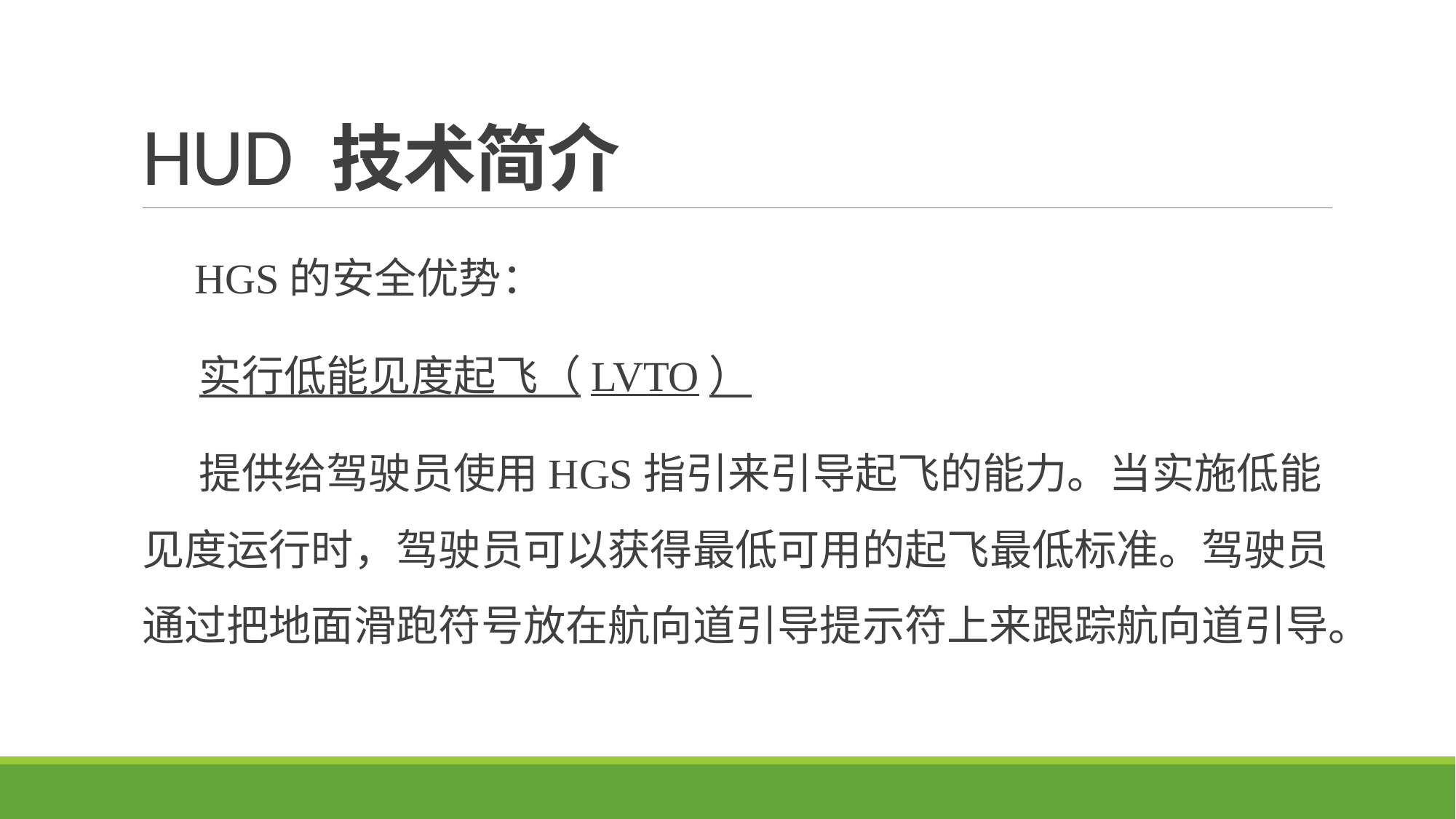

# HUD 技术简介
     HGS的安全优势：
     实行低能见度起飞（LVTO）
     提供给驾驶员使用HGS指引来引导起飞的能力。当实施低能见度运行时，驾驶员可以获得最低可用的起飞最低标准。驾驶员通过把地面滑跑符号放在航向道引导提示符上来跟踪航向道引导。